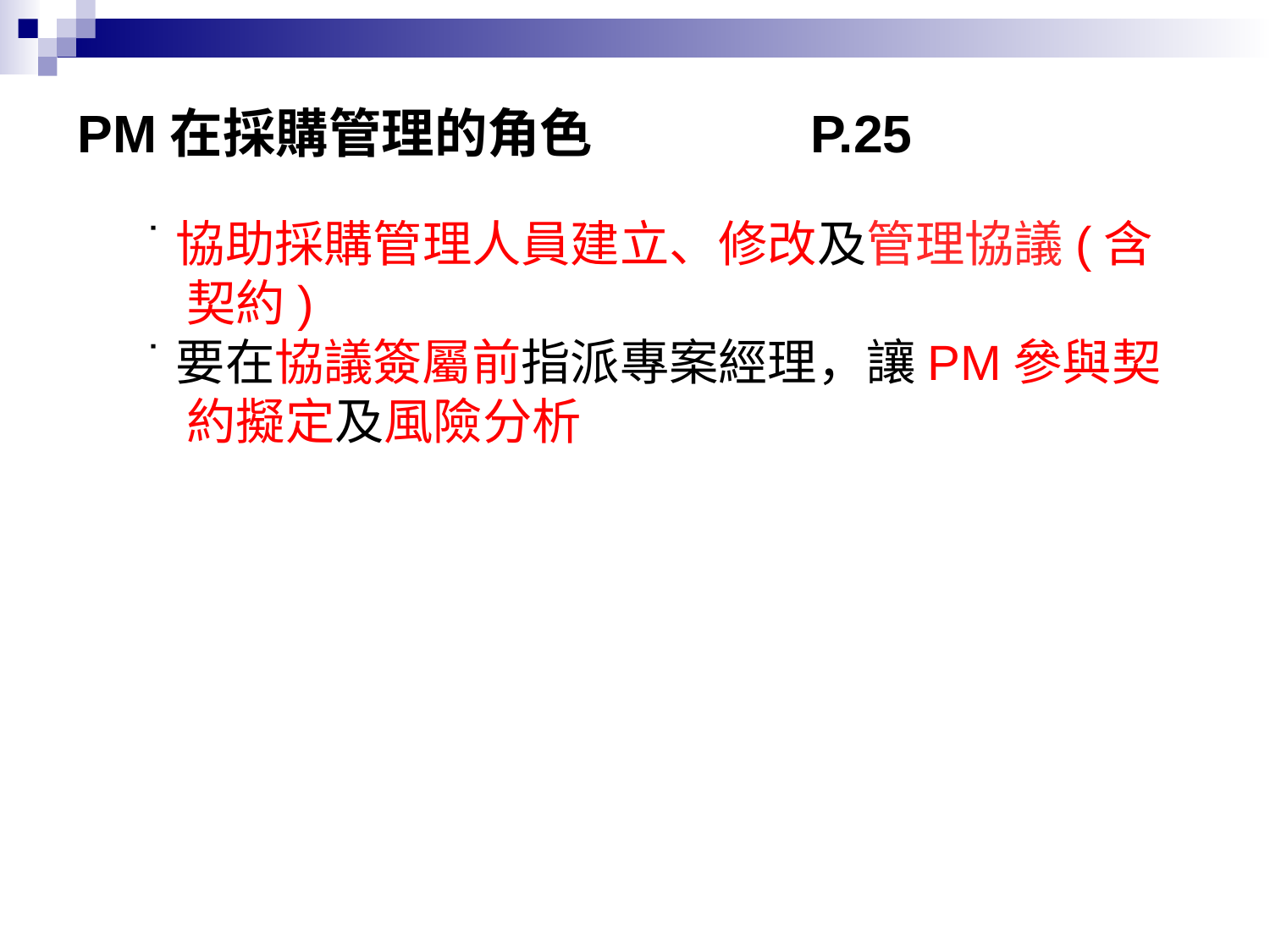

# PM在採購管理的角色              P.25
˙協助採購管理人員建立、修改及管理協議(含
  契約)
˙要在協議簽屬前指派專案經理，讓PM參與契
  約擬定及風險分析